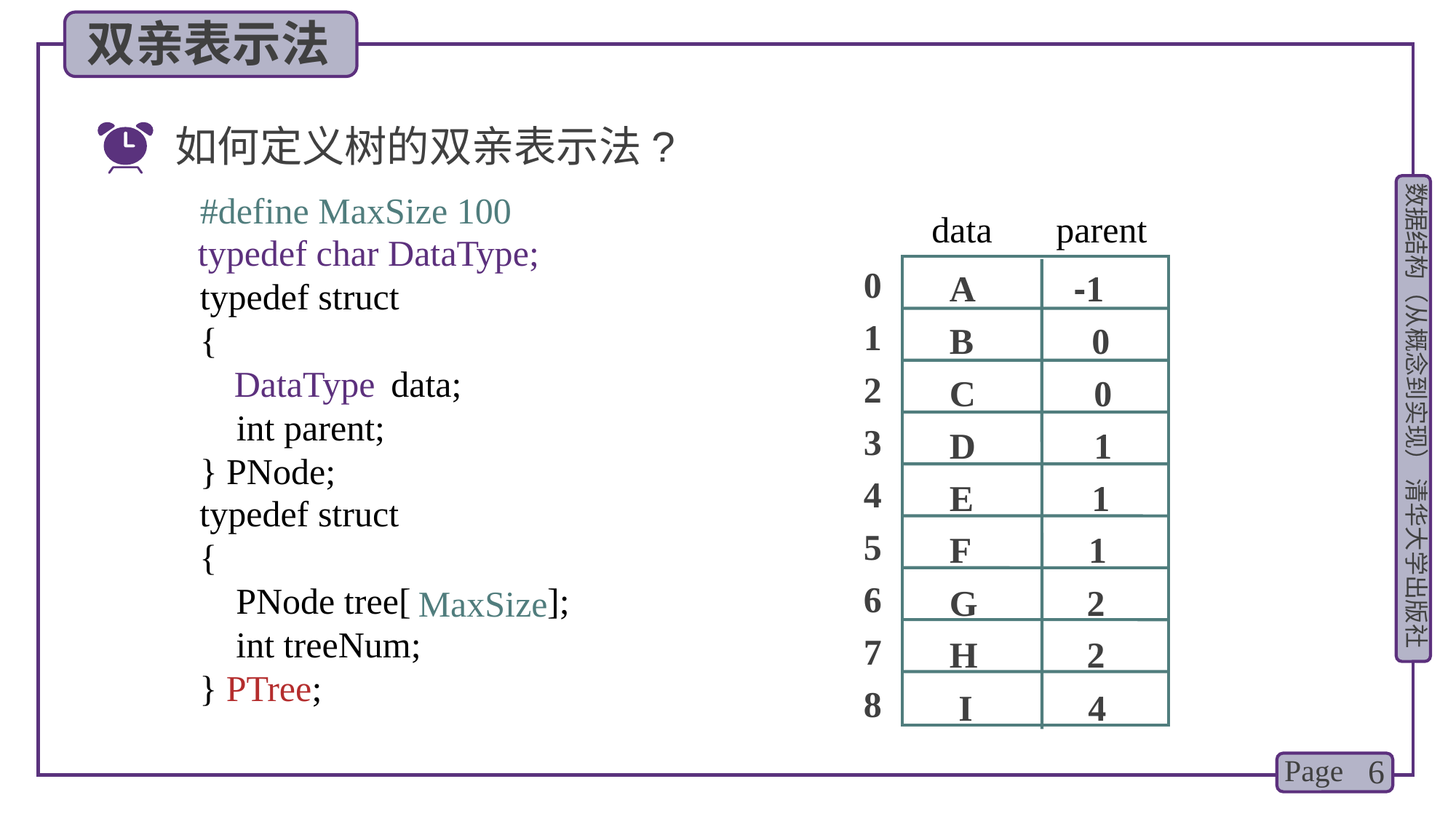

双亲表示法

如何定义树的双亲表示法?

typedef struct
{
                     data;
    int parent;
} PNode;
#define MaxSize 100

                        MaxSize
data       parent
0
1
2
3
4
5
6
7
8
    A           -1
    B             0
    C             0
    D             1
    E             1
    F             1
    G            2
    H            2
     I             4

typedef char DataType;

    DataType
typedef struct
{
    PNode tree[               ];
    int treeNum;
} PTree;